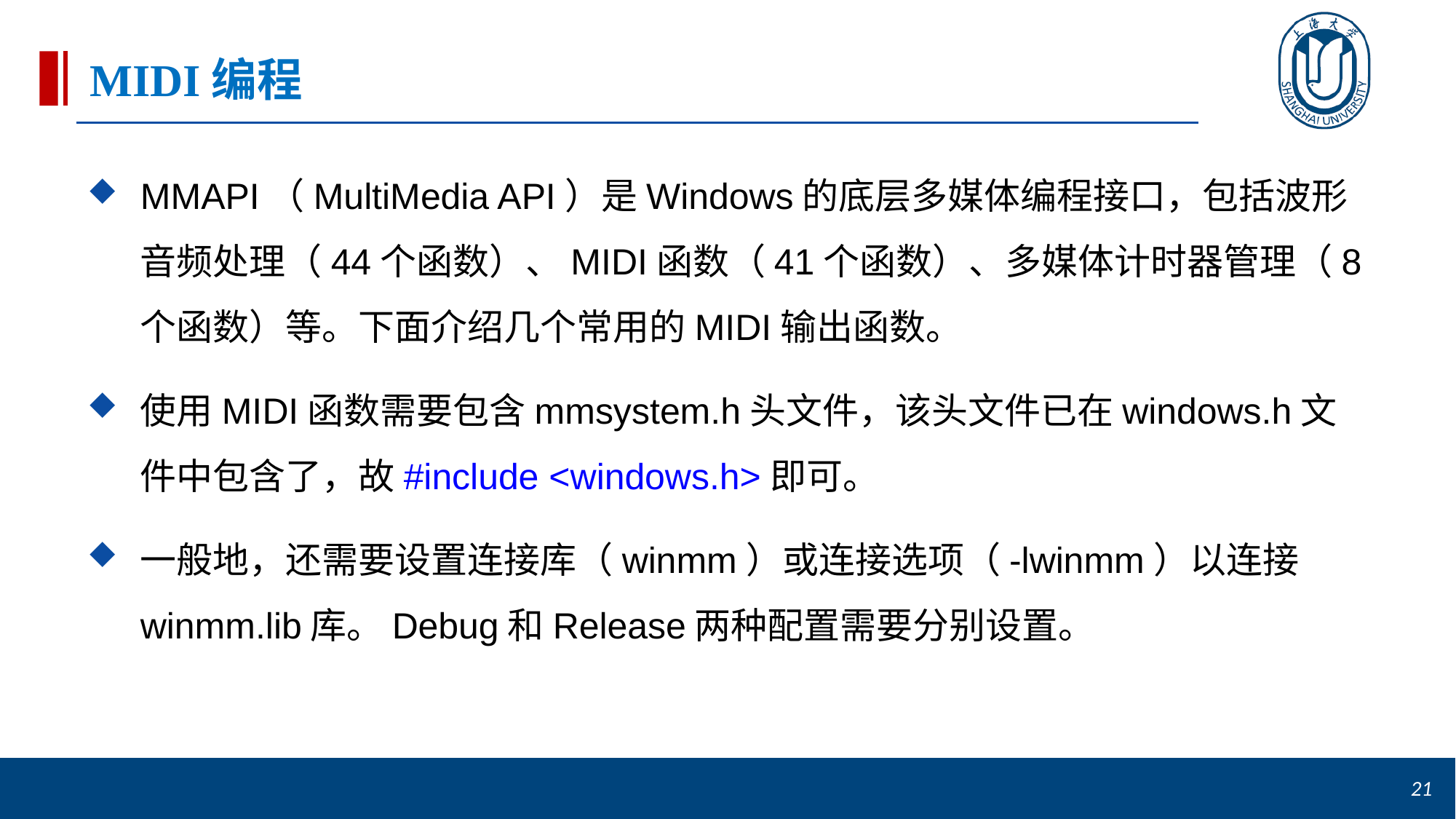

# MIDI编程
MMAPI（MultiMedia API）是Windows的底层多媒体编程接口，包括波形音频处理（44个函数）、MIDI函数（41个函数）、多媒体计时器管理（8个函数）等。下面介绍几个常用的MIDI输出函数。
使用MIDI函数需要包含mmsystem.h头文件，该头文件已在windows.h文件中包含了，故#include <windows.h>即可。
一般地，还需要设置连接库（winmm）或连接选项（-lwinmm）以连接winmm.lib库。Debug和Release两种配置需要分别设置。

21